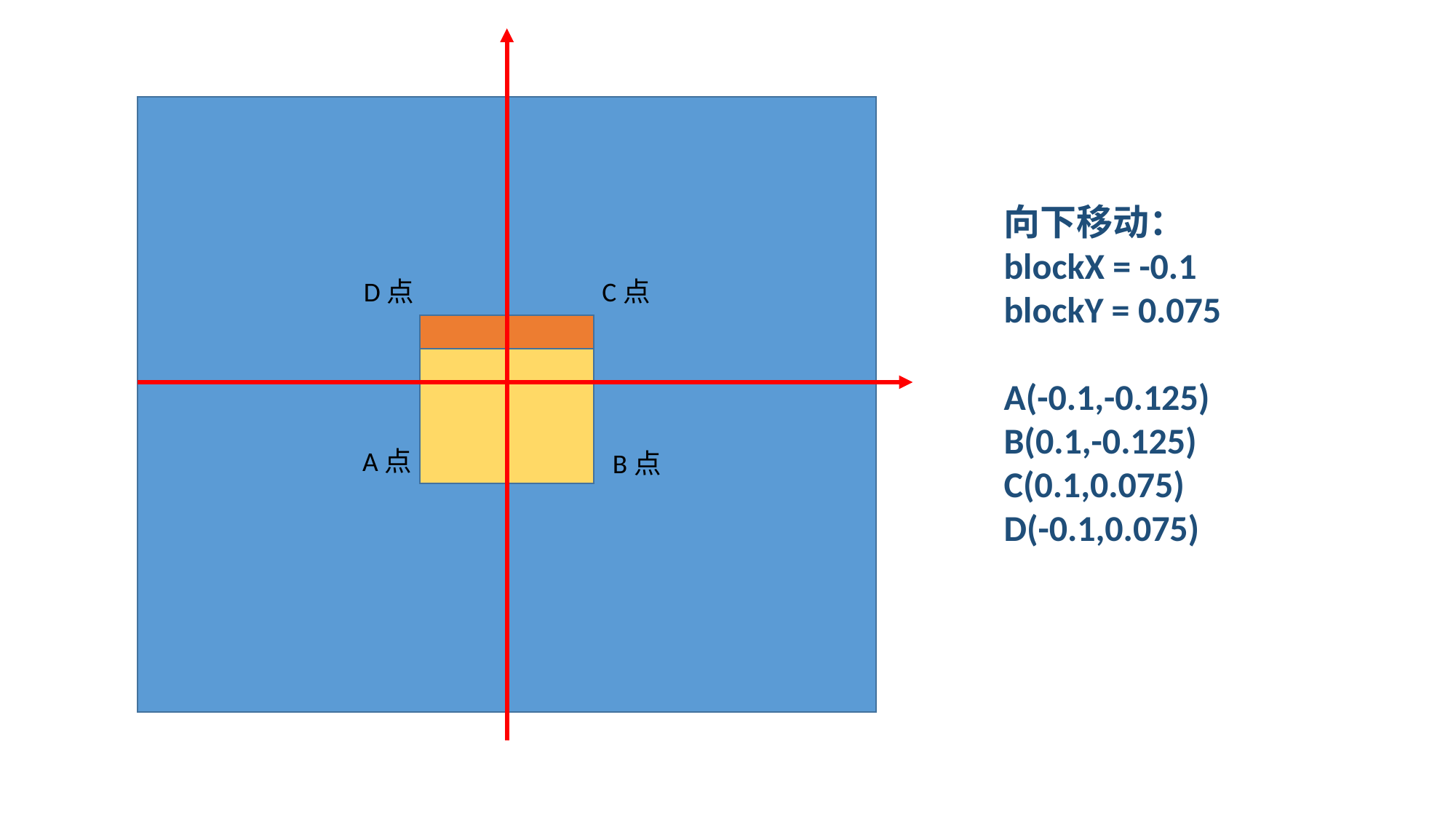

啊
向下移动：
blockX = -0.1
blockY = 0.075

A(-0.1,-0.125)
B(0.1,-0.125)
C(0.1,0.075)
D(-0.1,0.075)

D点
C点

A点
B点